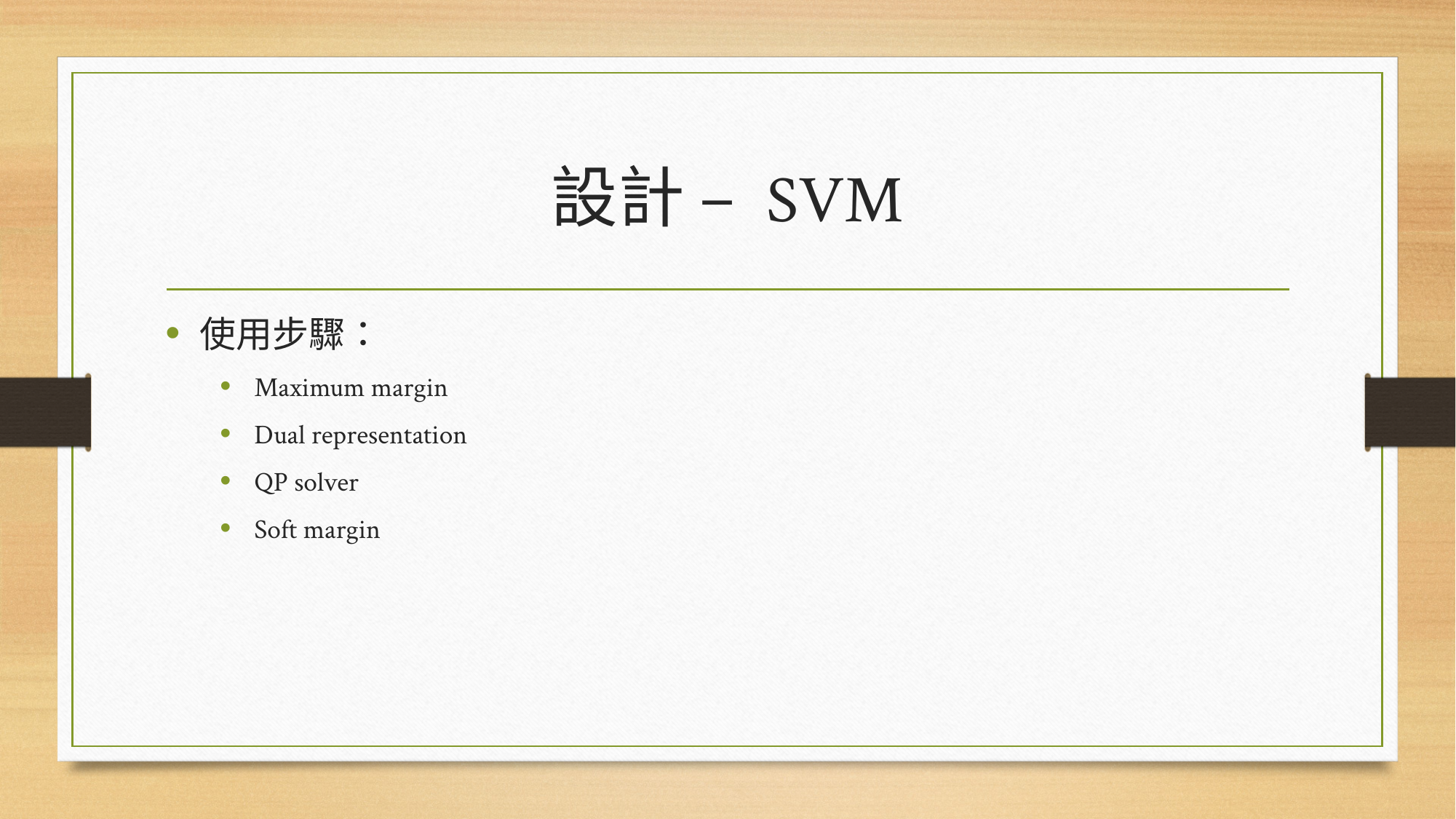

# 設計 – SVM
使用步驟：
Maximum margin
Dual representation
QP solver
Soft margin